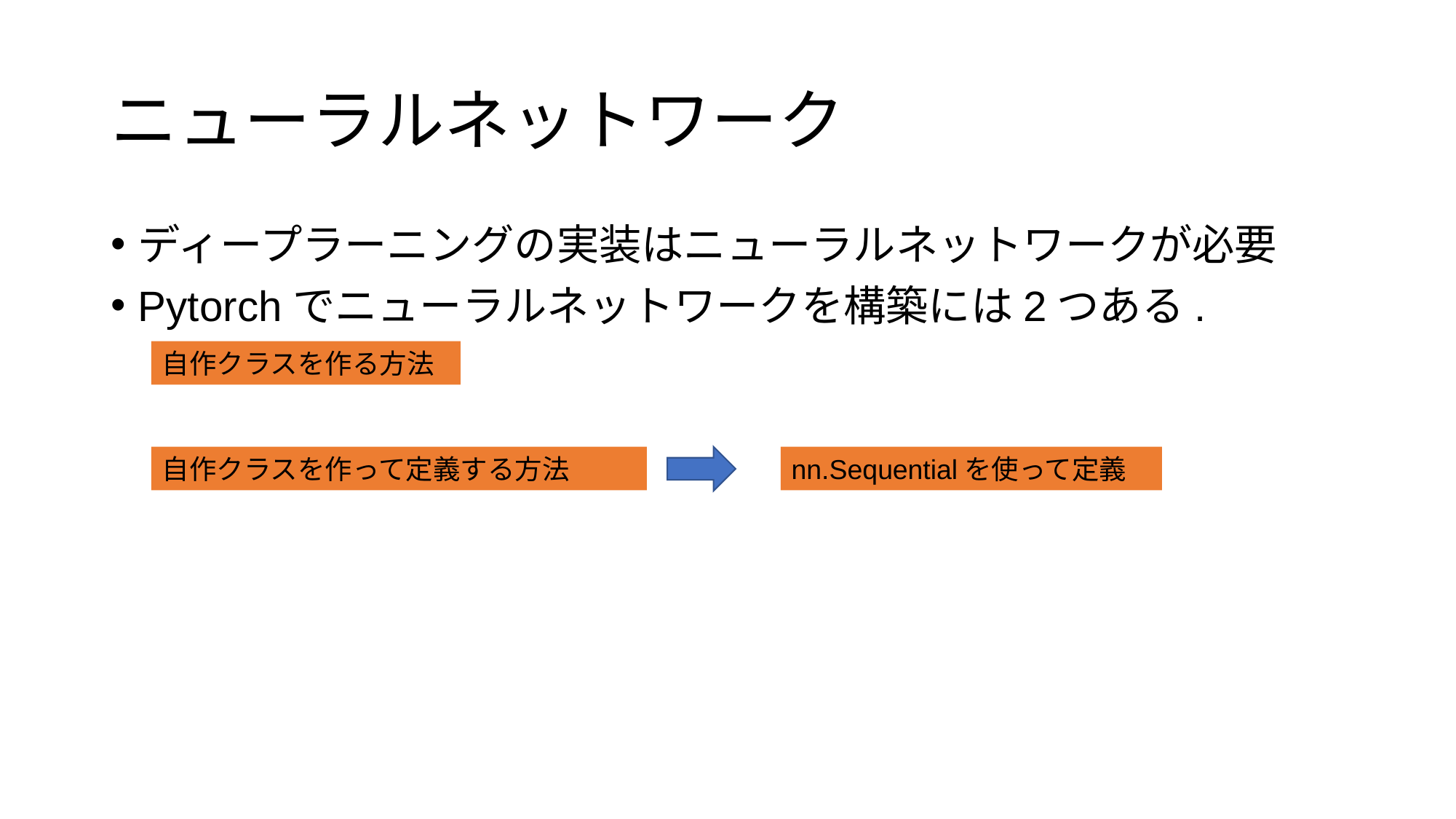

# ニューラルネットワーク
ディープラーニングの実装はニューラルネットワークが必要
Pytorchでニューラルネットワークを構築には2つある.

自作クラスを作る方法
自作クラスを作って定義する方法

nn.Sequentialを使って定義